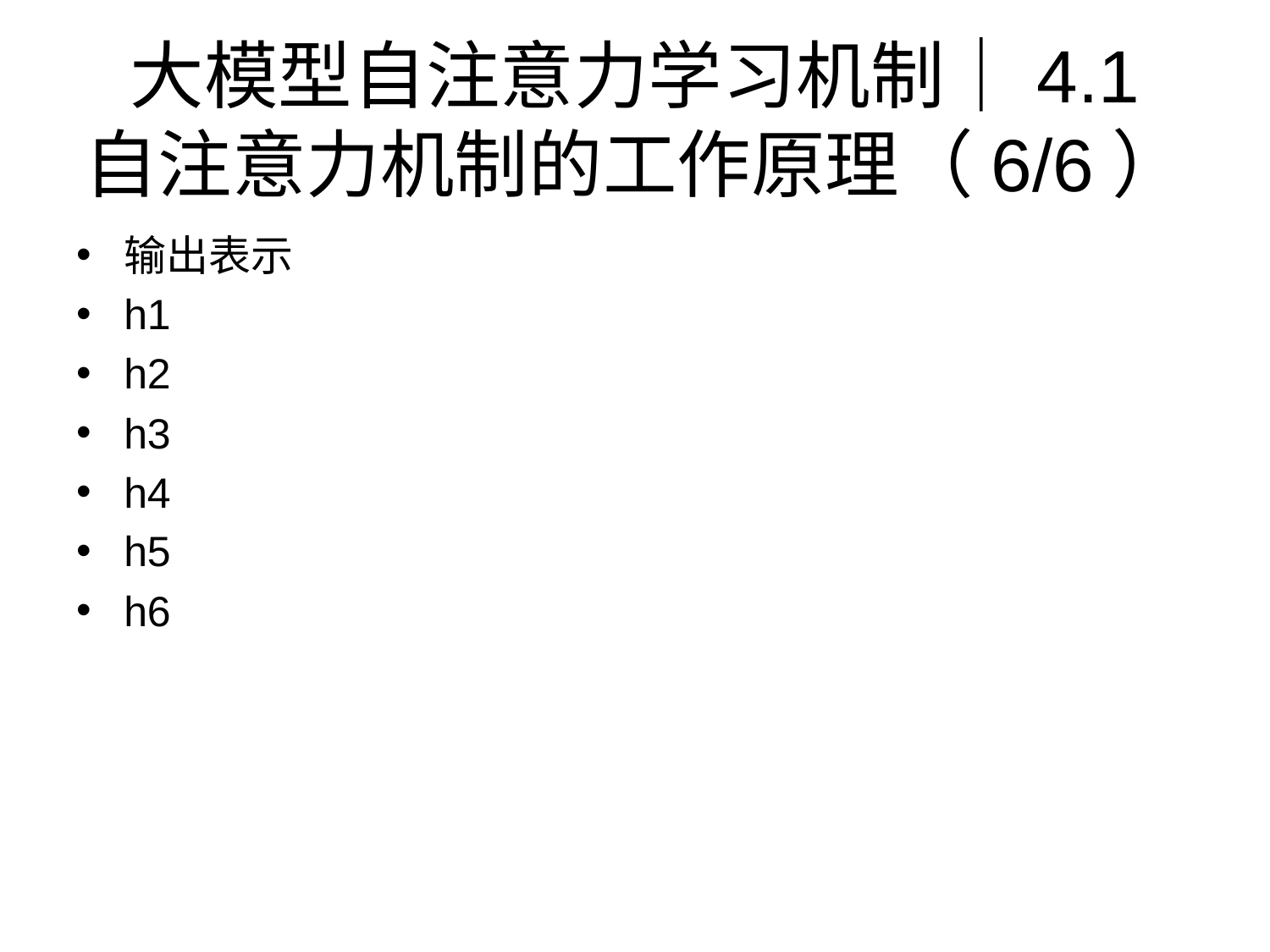

# 大模型自注意力学习机制｜4.1 自注意力机制的工作原理（6/6）
输出表示
h1
h2
h3
h4
h5
h6